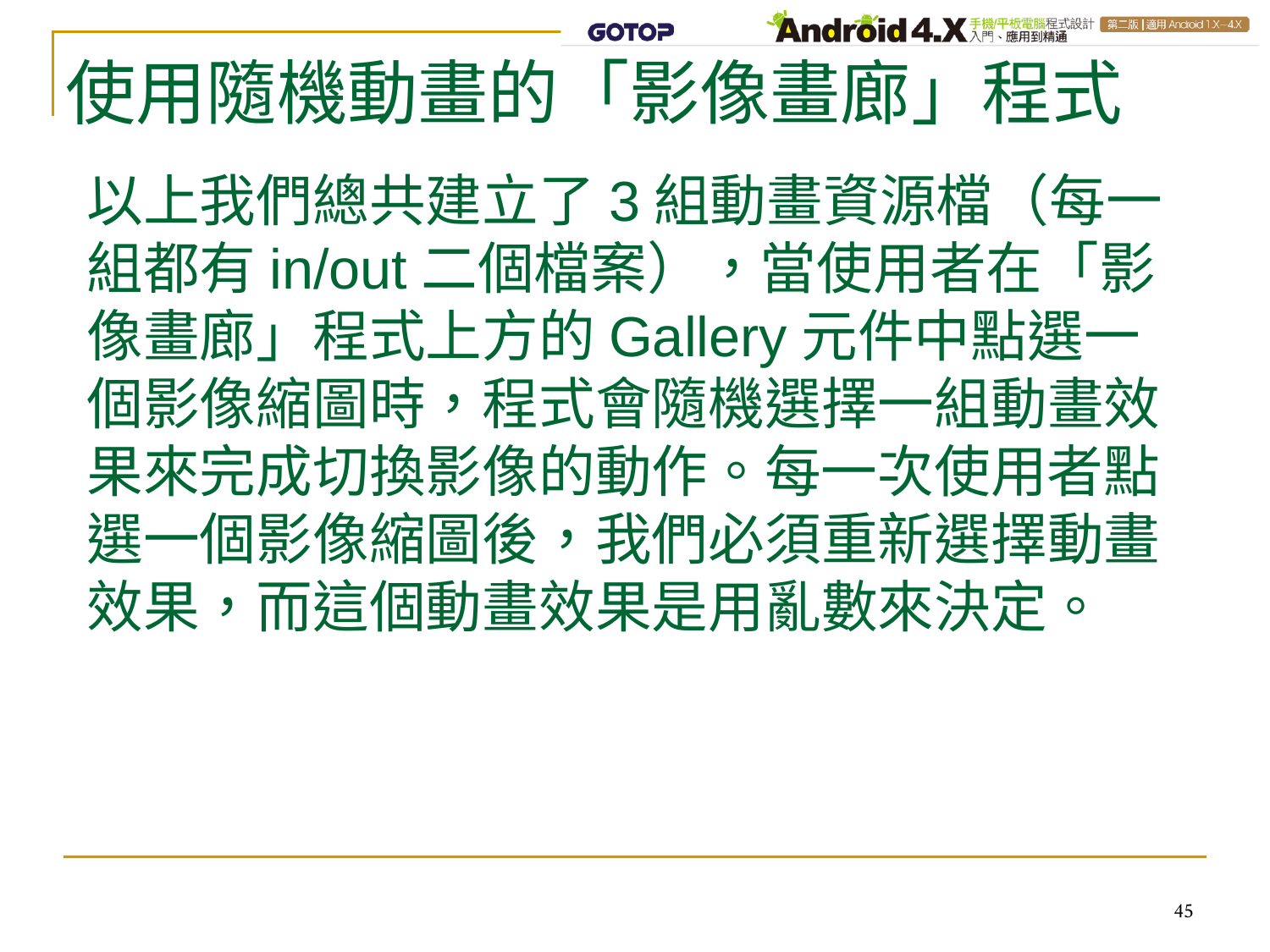

# 使用隨機動畫的「影像畫廊」程式
以上我們總共建立了3組動畫資源檔（每一組都有in/out二個檔案），當使用者在「影像畫廊」程式上方的Gallery元件中點選一個影像縮圖時，程式會隨機選擇一組動畫效果來完成切換影像的動作。每一次使用者點選一個影像縮圖後，我們必須重新選擇動畫效果，而這個動畫效果是用亂數來決定。
45